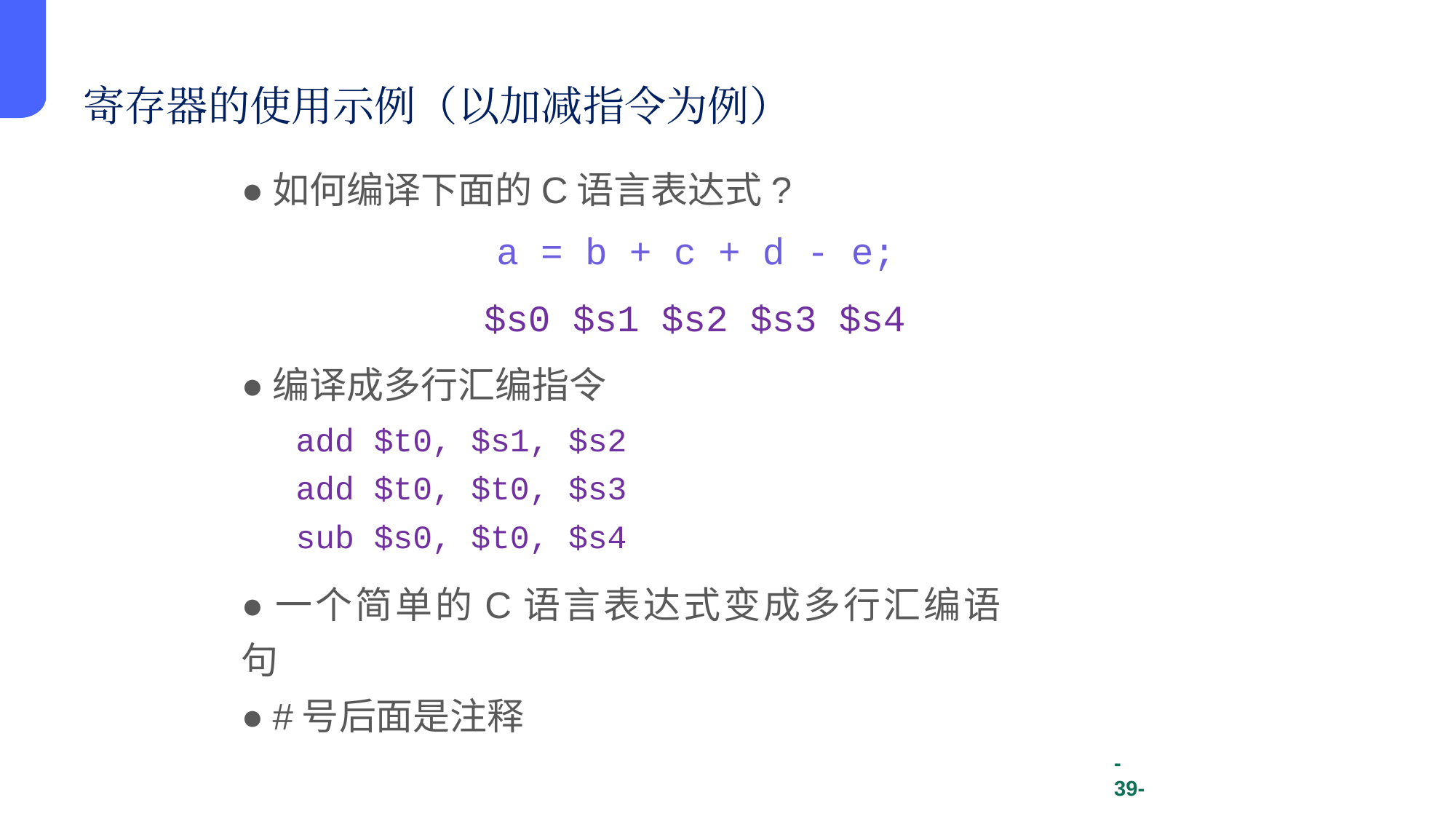

寄存器的使用示例（以加减指令为例）

●如何编译下面的C语言表达式?
a = b + c + d - e;
$s0 $s1 $s2 $s3 $s4
●编译成多行汇编指令
add $t0, $s1, $s2 # temp = b + c
add $t0, $t0, $s3 # temp = temp +
sub $s0, $t0, $s4 # a = temp - e
●一个简单的C语言表达式变成多行汇编语句
●#号后面是注释
d
-39-